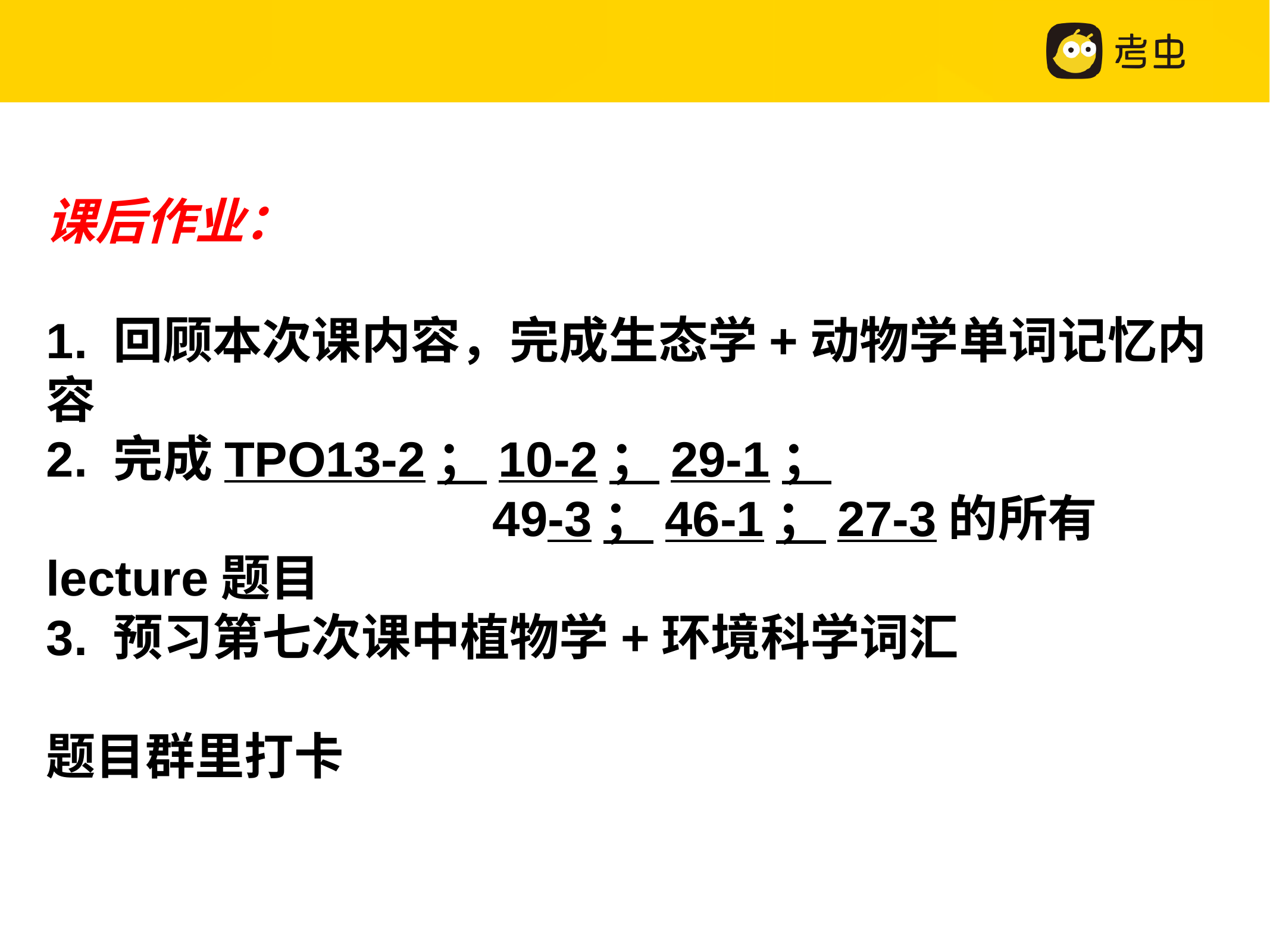

课后作业：

1. 回顾本次课内容，完成生态学+动物学单词记忆内容
2. 完成TPO13-2；10-2；29-1；
					49-3；46-1；27-3的所有lecture题目
3. 预习第七次课中植物学+环境科学词汇

题目群里打卡